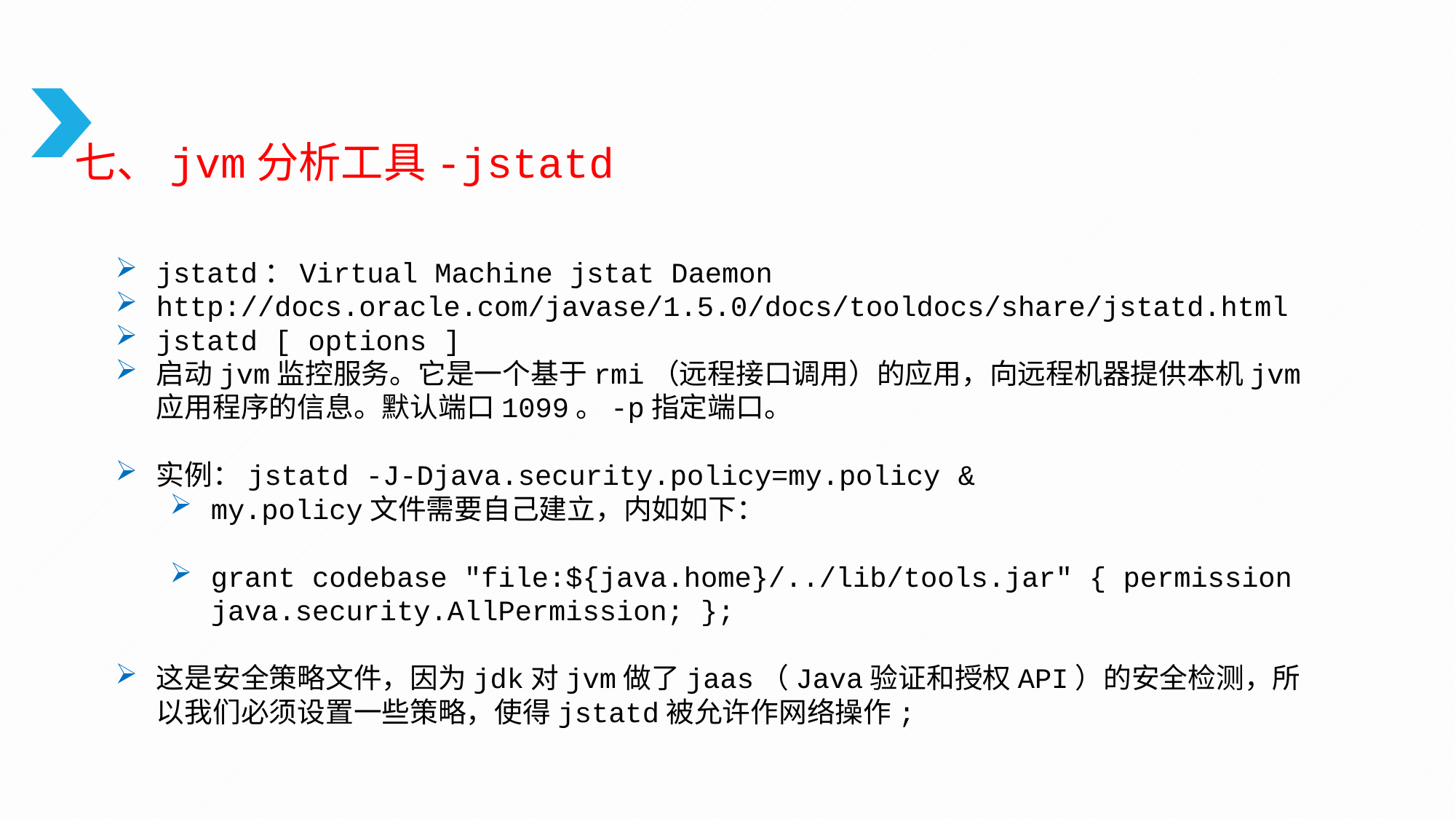

七、jvm分析工具-jstatd
jstatd：Virtual Machine jstat Daemon
http://docs.oracle.com/javase/1.5.0/docs/tooldocs/share/jstatd.html
jstatd [ options ]
启动jvm监控服务。它是一个基于rmi（远程接口调用）的应用，向远程机器提供本机jvm应用程序的信息。默认端口1099。-p指定端口。

实例：jstatd -J-Djava.security.policy=my.policy &
my.policy文件需要自己建立，内如如下：

grant codebase "file:${java.home}/../lib/tools.jar" { permission java.security.AllPermission; };

这是安全策略文件，因为jdk对jvm做了jaas（Java验证和授权API）的安全检测，所以我们必须设置一些策略，使得jstatd被允许作网络操作;